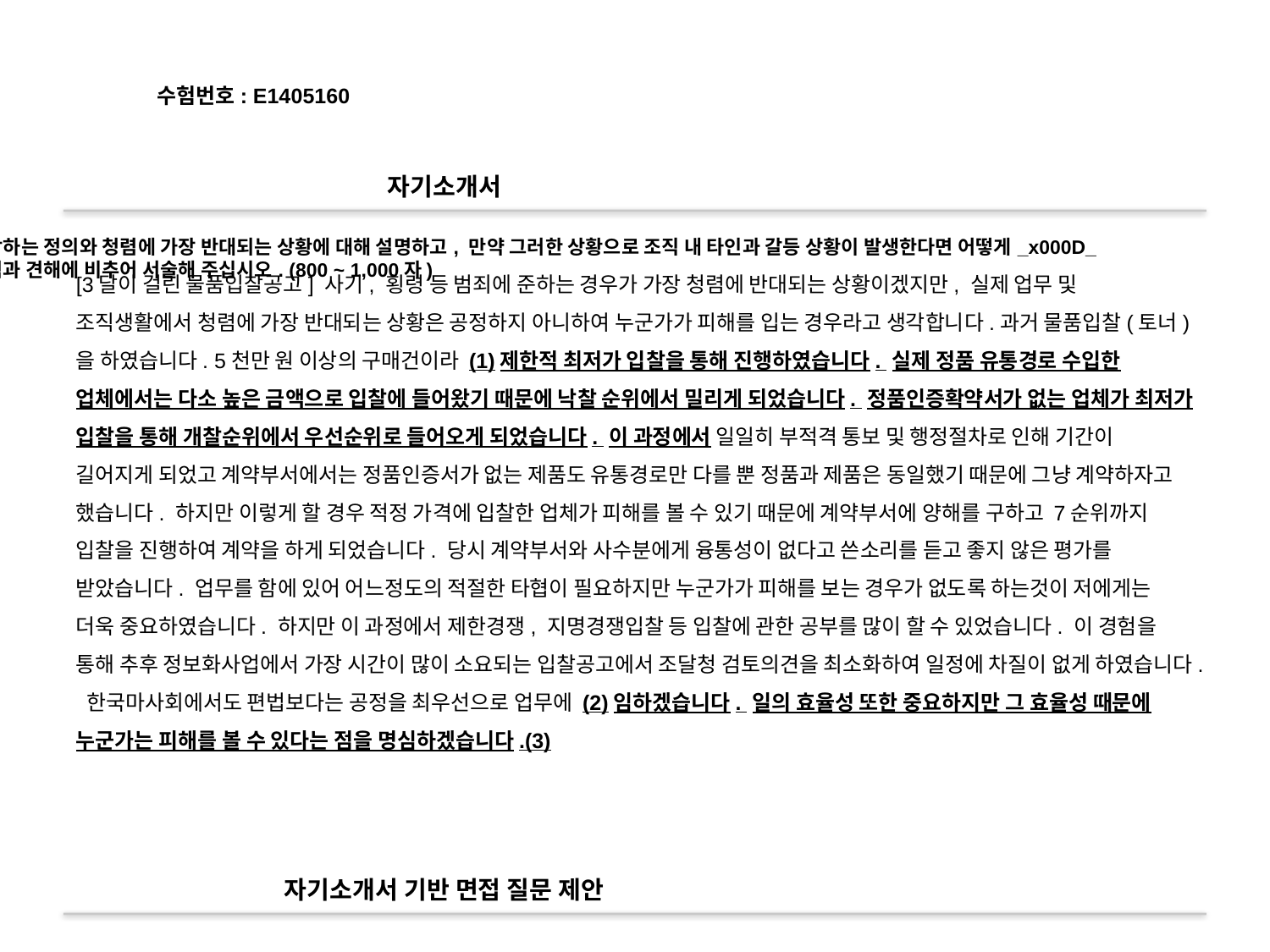

수험번호: E1405160
#

자기소개서

조직 생활에서 본인이 생각하는 정의와 청렴에 가장 반대되는 상황에 대해 설명하고, 만약 그러한 상황으로 조직 내 타인과 갈등 상황이 발생한다면 어떻게_x000D_
대처할 것인지 본인의 경험과 견해에 비추어 서술해 주십시오. (800 ~ 1,000자)

[3달이 걸린 물품입찰공고] 사기, 횡령 등 범죄에 준하는 경우가 가장 청렴에 반대되는 상황이겠지만, 실제 업무 및 조직생활에서 청렴에 가장 반대되는 상황은 공정하지 아니하여 누군가가 피해를 입는 경우라고 생각합니다.과거 물품입찰(토너)을 하였습니다. 5천만 원 이상의 구매건이라 (1)제한적 최저가 입찰을 통해 진행하였습니다. 실제 정품 유통경로 수입한 업체에서는 다소 높은 금액으로 입찰에 들어왔기 때문에 낙찰 순위에서 밀리게 되었습니다. 정품인증확약서가 없는 업체가 최저가 입찰을 통해 개찰순위에서 우선순위로 들어오게 되었습니다. 이 과정에서 일일히 부적격 통보 및 행정절차로 인해 기간이 길어지게 되었고 계약부서에서는 정품인증서가 없는 제품도 유통경로만 다를 뿐 정품과 제품은 동일했기 때문에 그냥 계약하자고 했습니다. 하지만 이렇게 할 경우 적정 가격에 입찰한 업체가 피해를 볼 수 있기 때문에 계약부서에 양해를 구하고 7순위까지 입찰을 진행하여 계약을 하게 되었습니다. 당시 계약부서와 사수분에게 융통성이 없다고 쓴소리를 듣고 좋지 않은 평가를 받았습니다. 업무를 함에 있어 어느정도의 적절한 타협이 필요하지만 누군가가 피해를 보는 경우가 없도록 하는것이 저에게는 더욱 중요하였습니다. 하지만 이 과정에서 제한경쟁, 지명경쟁입찰 등 입찰에 관한 공부를 많이 할 수 있었습니다. 이 경험을 통해 추후 정보화사업에서 가장 시간이 많이 소요되는 입찰공고에서 조달청 검토의견을 최소화하여 일정에 차질이 없게 하였습니다. 한국마사회에서도 편법보다는 공정을 최우선으로 업무에 (2)임하겠습니다. 일의 효율성 또한 중요하지만 그 효율성 때문에 누군가는 피해를 볼 수 있다는 점을 명심하겠습니다.(3)

자기소개서 기반 면접 질문 제안

(1) 물품입찰 과정에서 공정성을 지키기 위해 내린 결정은 무엇이었나요?
(2) 입찰공고 과정에서 조달청 검토의견을 최소화한 방법은 무엇인가요?
(3) 한국마사회에서 업무의 공정을 위해 어떤 노력을 할 것인가요?